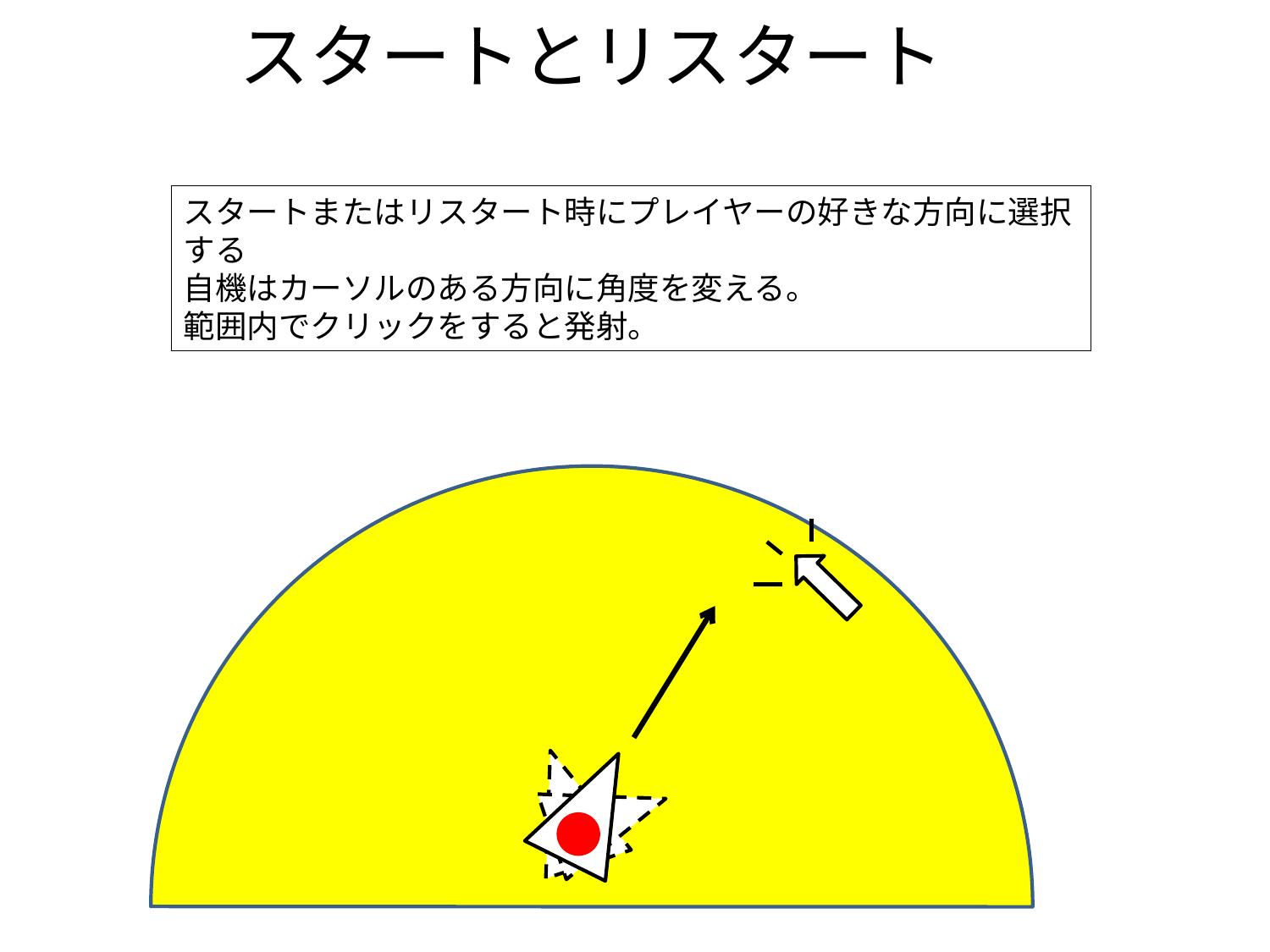

スタートとリスタート
スタートまたはリスタート時にプレイヤーの好きな方向に選択する
自機はカーソルのある方向に角度を変える。
範囲内でクリックをすると発射。